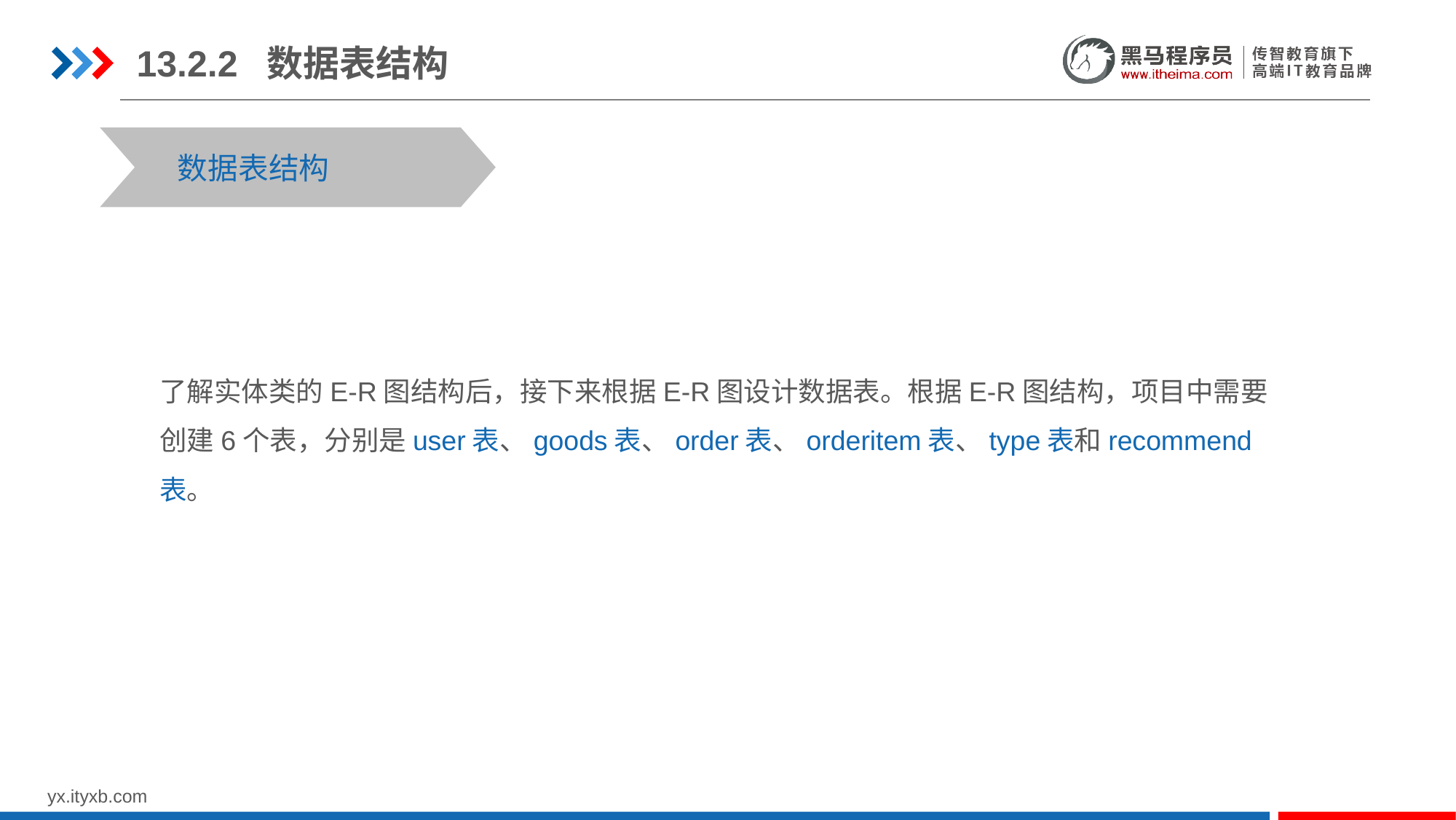

13.2.2  数据表结构

数据表结构
了解实体类的E-R图结构后，接下来根据E-R图设计数据表。根据E-R图结构，项目中需要创建6个表，分别是user表、goods表、order表、orderitem表、type表和recommend表。